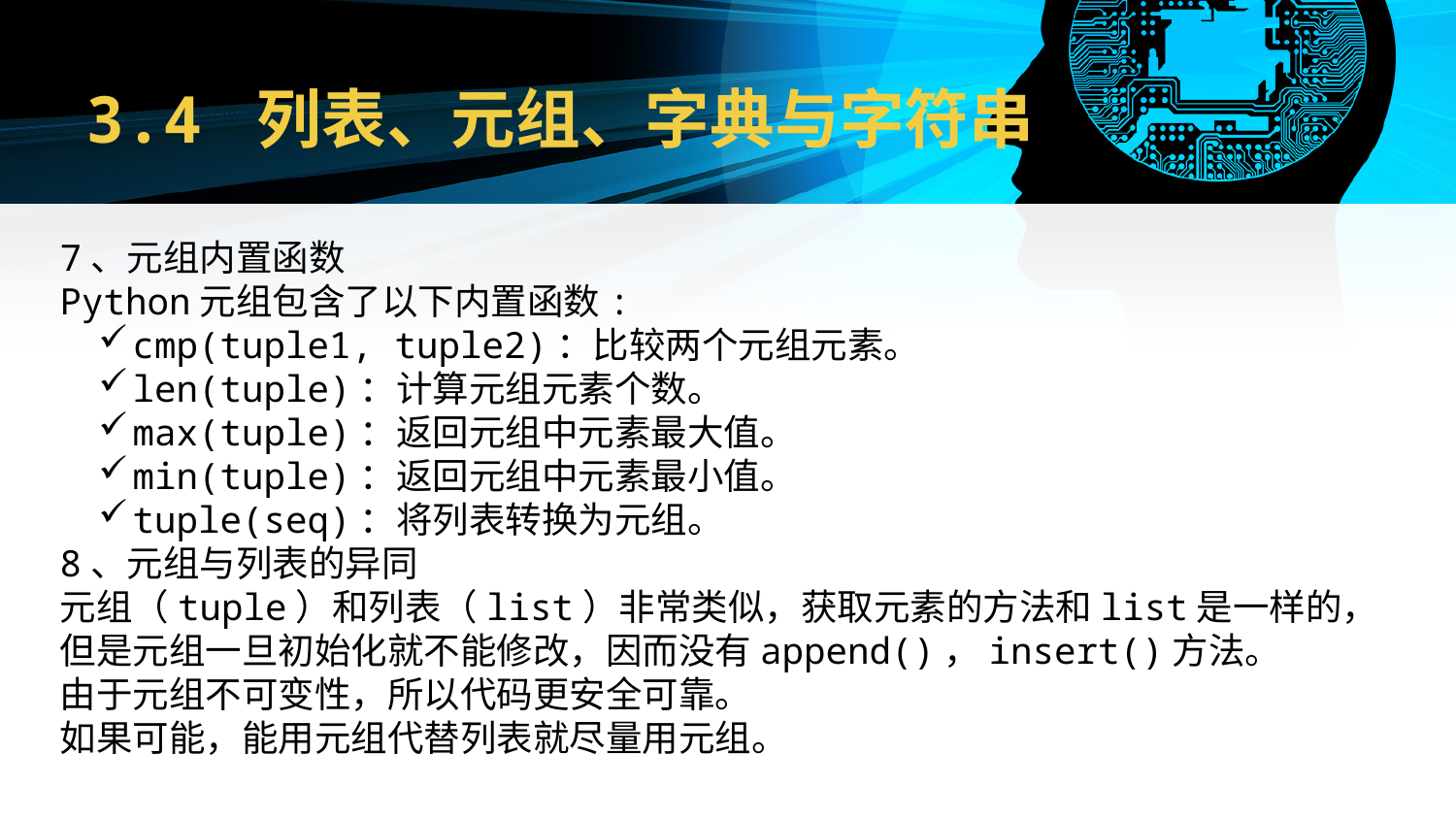

# 3.4 列表、元组、字典与字符串
7、元组内置函数
Python元组包含了以下内置函数:
cmp(tuple1, tuple2)：比较两个元组元素。
len(tuple)：计算元组元素个数。
max(tuple)：返回元组中元素最大值。
min(tuple)：返回元组中元素最小值。
tuple(seq)：将列表转换为元组。
8、元组与列表的异同
元组（tuple）和列表（list）非常类似，获取元素的方法和list是一样的，但是元组一旦初始化就不能修改，因而没有append()，insert()方法。
由于元组不可变性，所以代码更安全可靠。
如果可能，能用元组代替列表就尽量用元组。